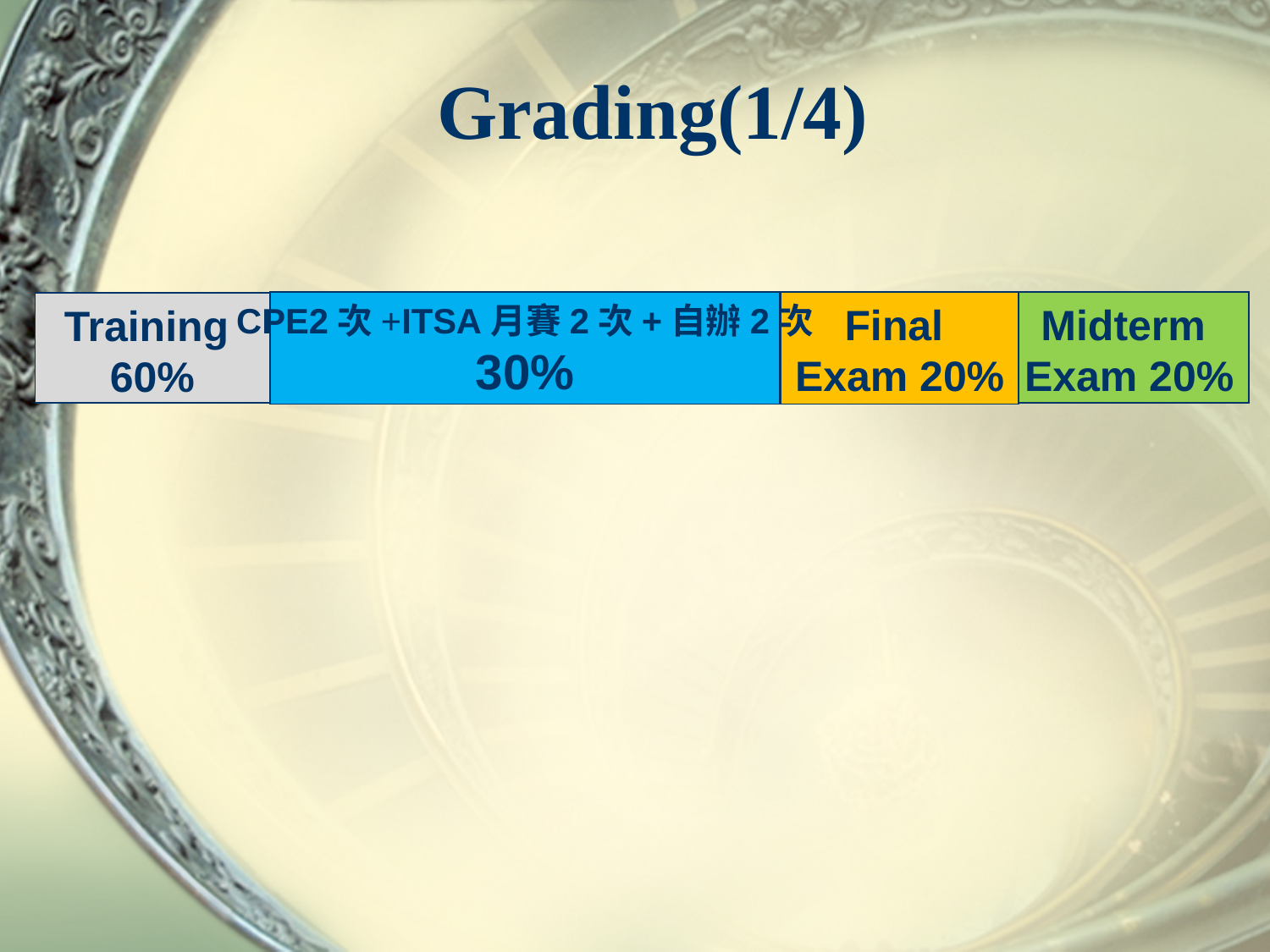

# Grading(1/4)
CPE2次+ITSA月賽2次+自辦2次
30%
Final
Exam 20%
Midterm
Exam 20%
Training
60%